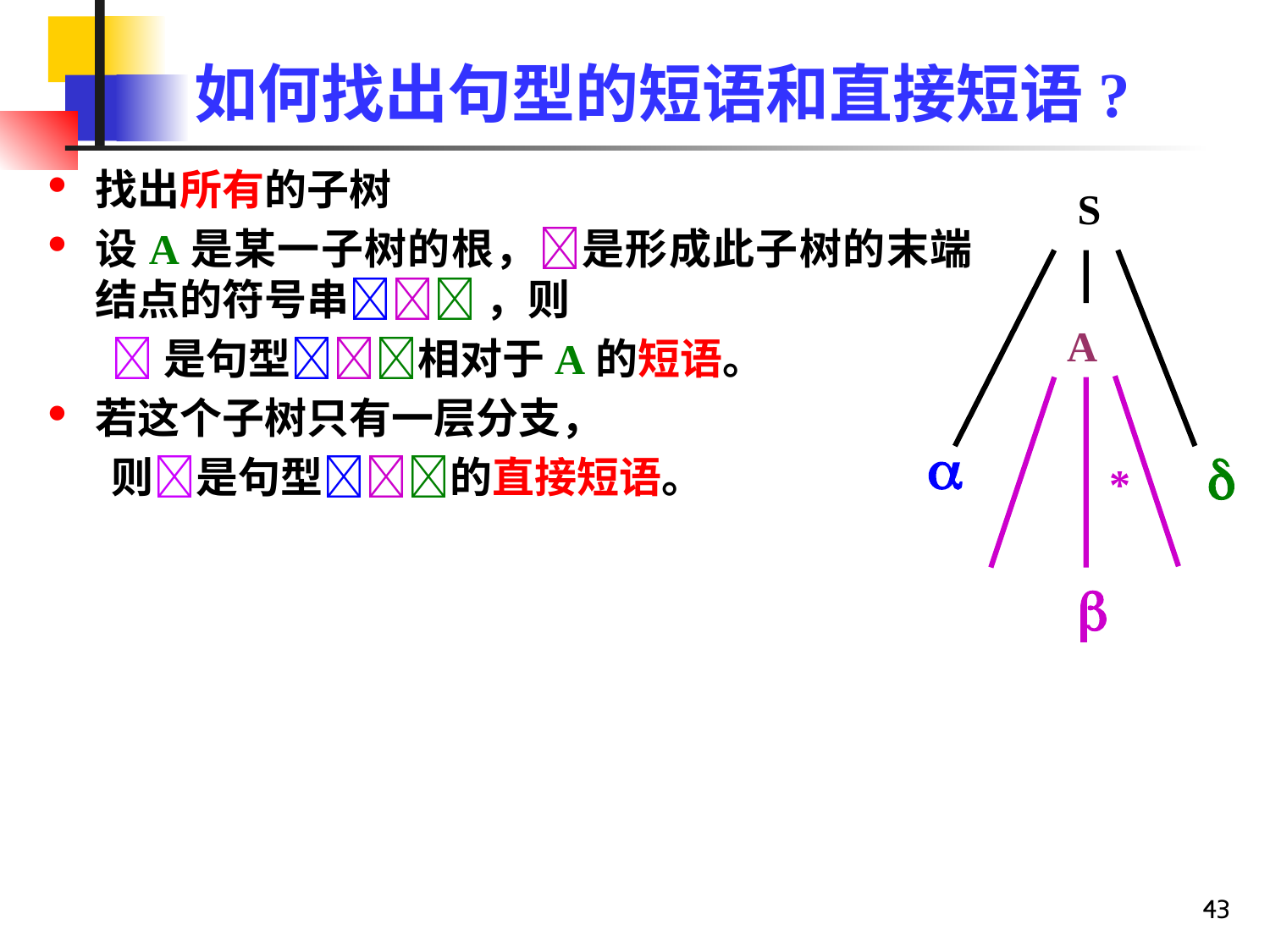

# 如何找出句型的短语和直接短语?
找出所有的子树
设A是某一子树的根，β是形成此子树的末端结点的符号串αβδ ，则
β是句型αβδ相对于A的短语。
若这个子树只有一层分支，
则β是句型αβδ的直接短语。
S

A

α
δ
*
β
43